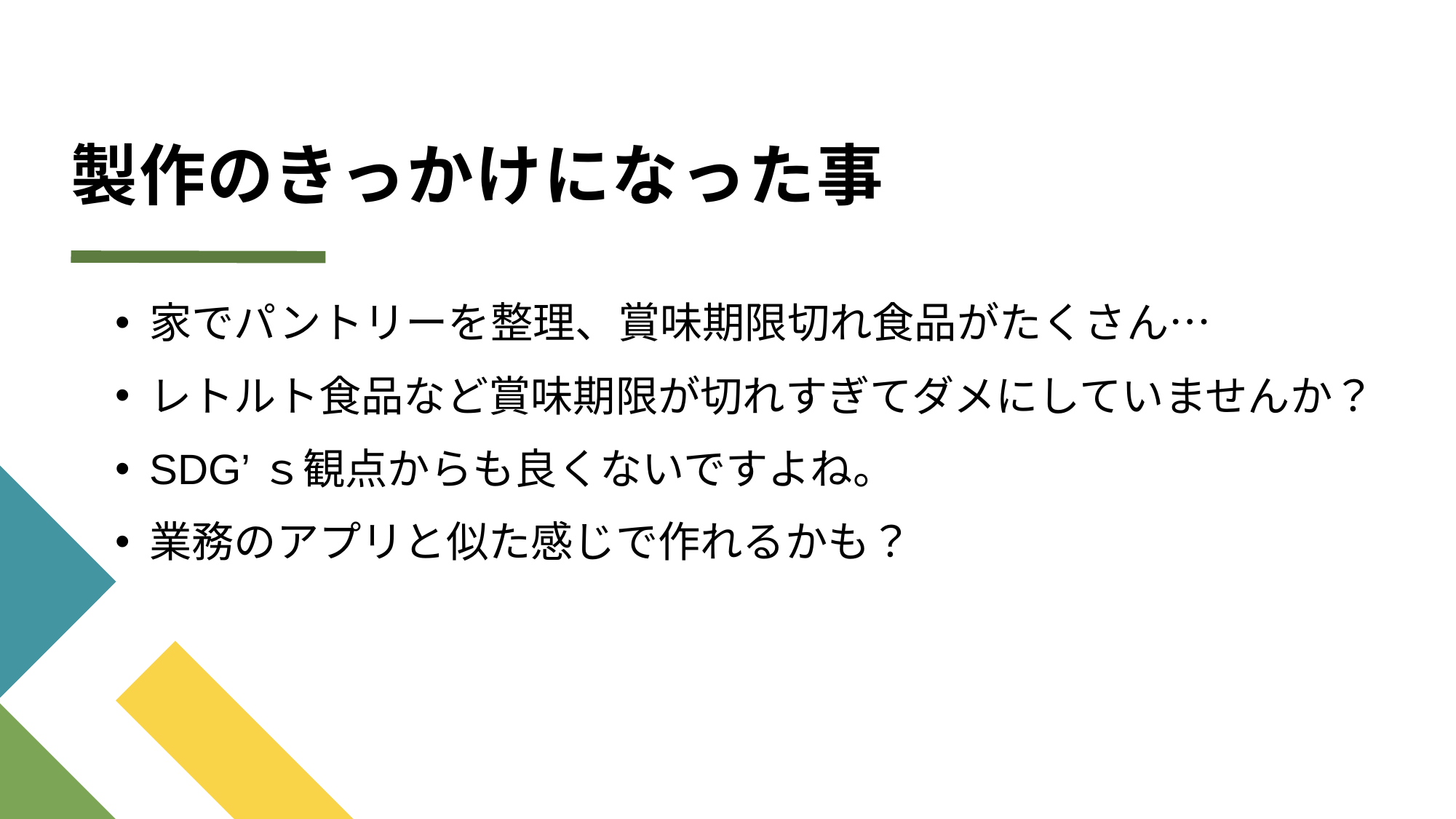

# 製作のきっかけになった事
家でパントリーを整理、賞味期限切れ食品がたくさん…
レトルト食品など賞味期限が切れすぎてダメにしていませんか？
SDG’ｓ観点からも良くないですよね。
業務のアプリと似た感じで作れるかも？